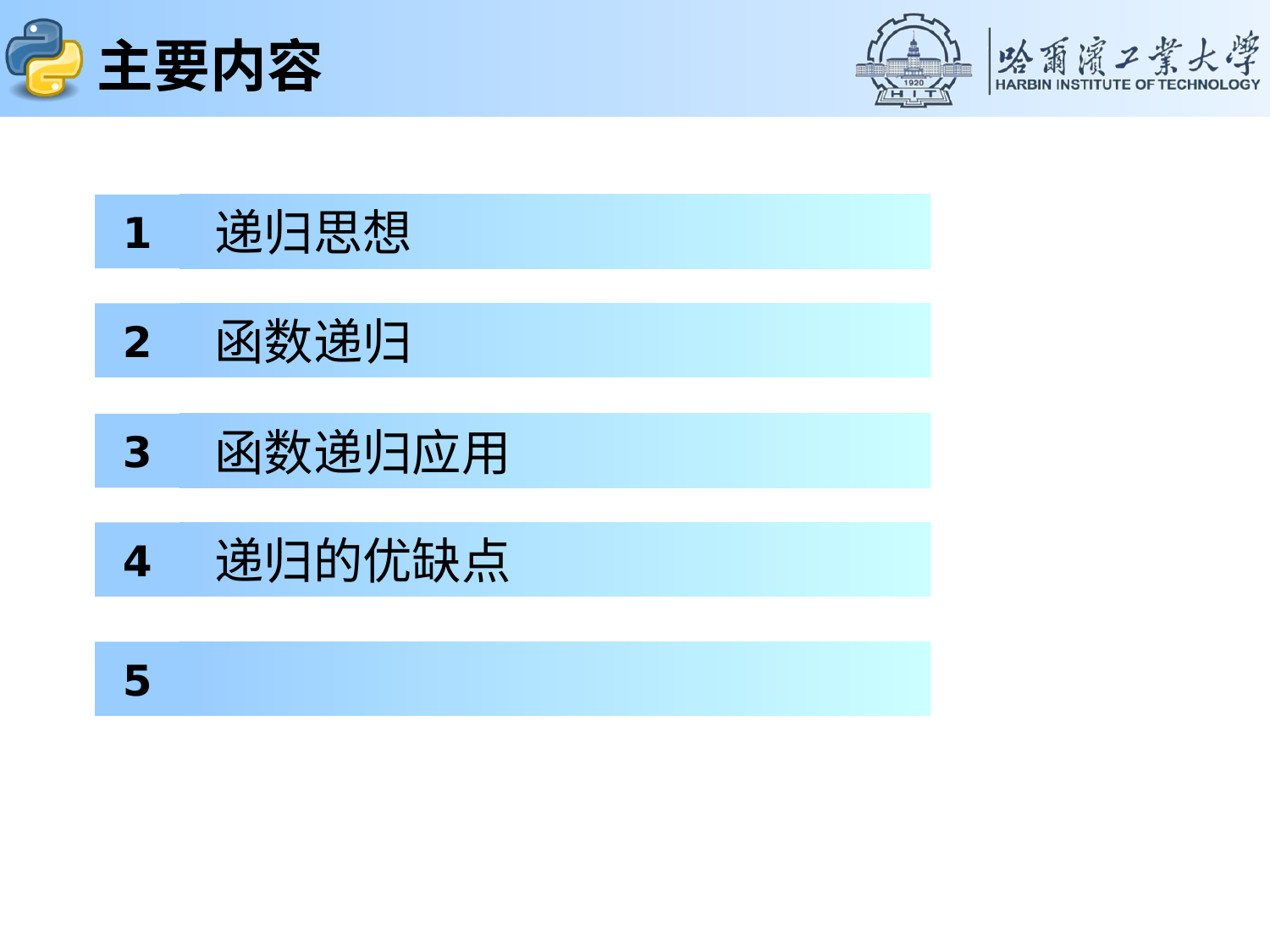

# 主要内容
1
 递归思想
2
 函数递归
3
 函数递归应用
4
 递归的优缺点
5